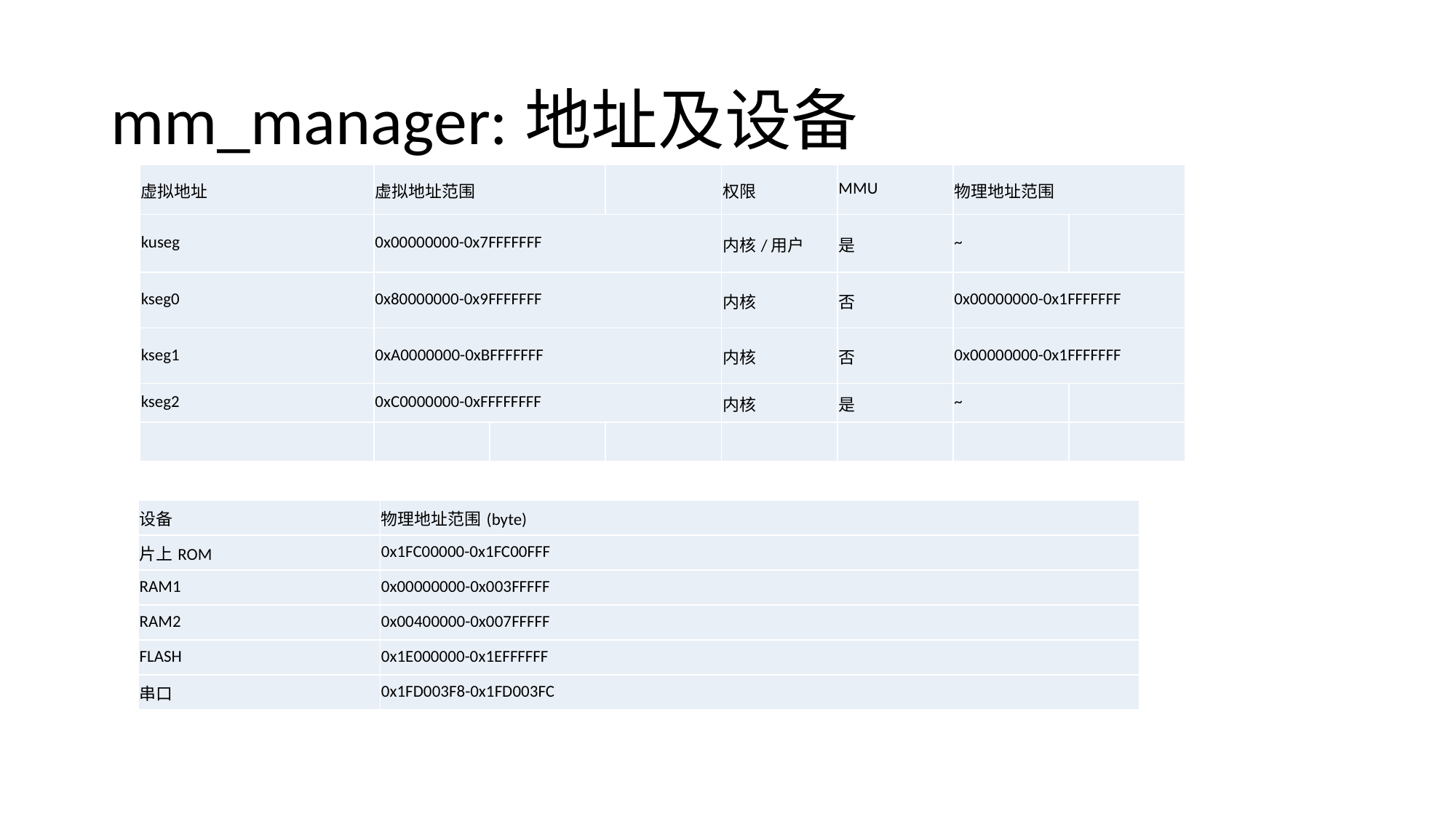

# mm_manager:地址及设备
| 虚拟地址 | 虚拟地址范围 |  |  | 权限 | MMU | 物理地址范围 |  |
| --- | --- | --- | --- | --- | --- | --- | --- |
| kuseg | 0x00000000-0x7FFFFFFF |  |  | 内核/用户 | 是 | ~ |  |
| kseg0 | 0x80000000-0x9FFFFFFF |  |  | 内核 | 否 | 0x00000000-0x1FFFFFFF |  |
| kseg1 | 0xA0000000-0xBFFFFFFF |  |  | 内核 | 否 | 0x00000000-0x1FFFFFFF |  |
| kseg2 | 0xC0000000-0xFFFFFFFF |  |  | 内核 | 是 | ~ |  |
|  |  |  |  |  |  |  |  |
| 设备 | 物理地址范围(byte) |
| --- | --- |
| 片上ROM | 0x1FC00000-0x1FC00FFF |
| RAM1 | 0x00000000-0x003FFFFF |
| RAM2 | 0x00400000-0x007FFFFF |
| FLASH | 0x1E000000-0x1EFFFFFF |
| 串口 | 0x1FD003F8-0x1FD003FC |